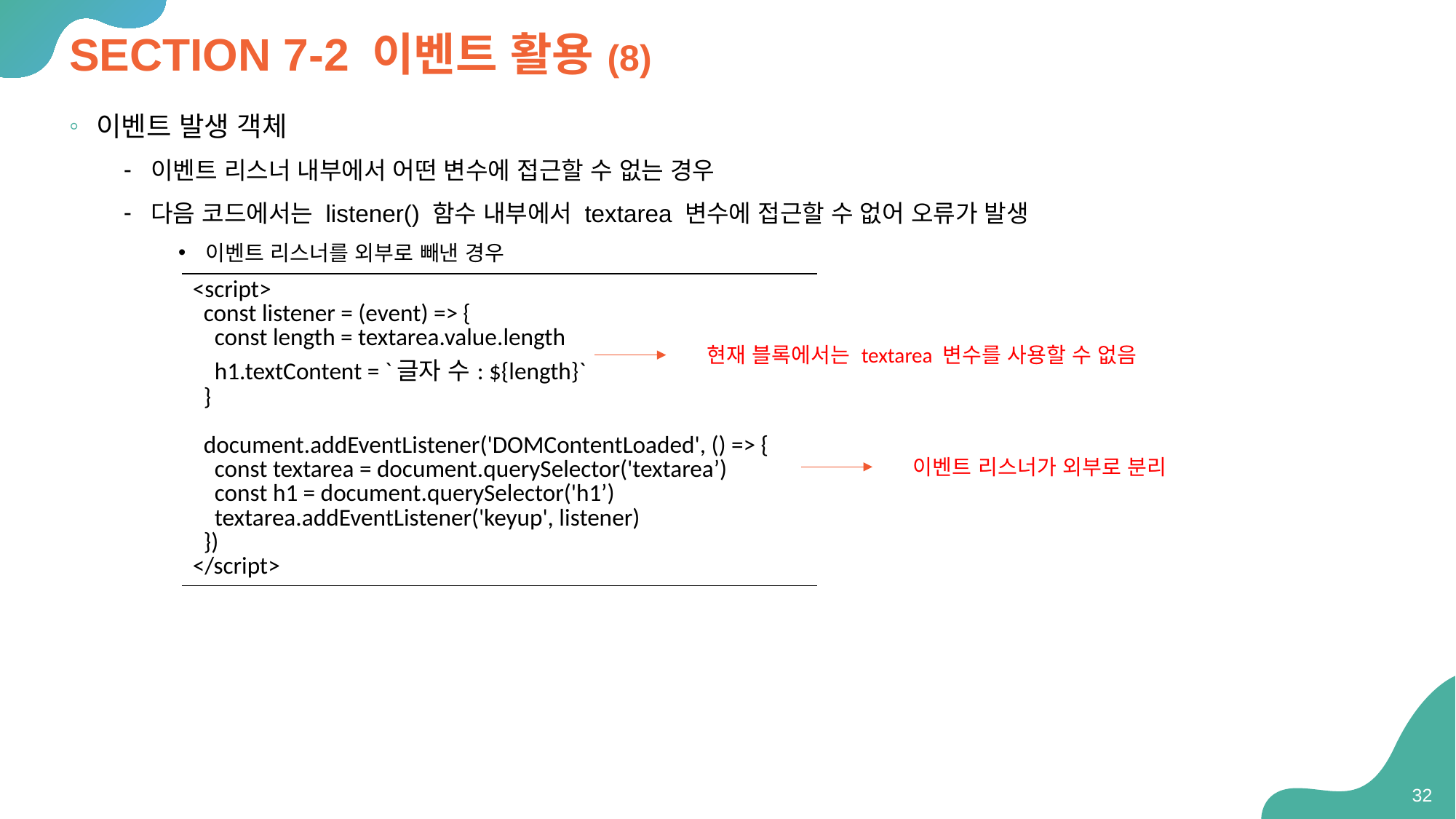

# SECTION 7-2 이벤트 활용(8)
이벤트 발생 객체
이벤트 리스너 내부에서 어떤 변수에 접근할 수 없는 경우
다음 코드에서는 listener() 함수 내부에서 textarea 변수에 접근할 수 없어 오류가 발생
이벤트 리스너를 외부로 빼낸 경우
| <script> const listener = (event) => { const length = textarea.value.length h1.textContent = `글자 수: ${length}` } document.addEventListener('DOMContentLoaded', () => { const textarea = document.querySelector('textarea’) const h1 = document.querySelector('h1’) textarea.addEventListener('keyup', listener) }) </script> |
| --- |
현재 블록에서는 textarea 변수를 사용할 수 없음
이벤트 리스너가 외부로 분리
32